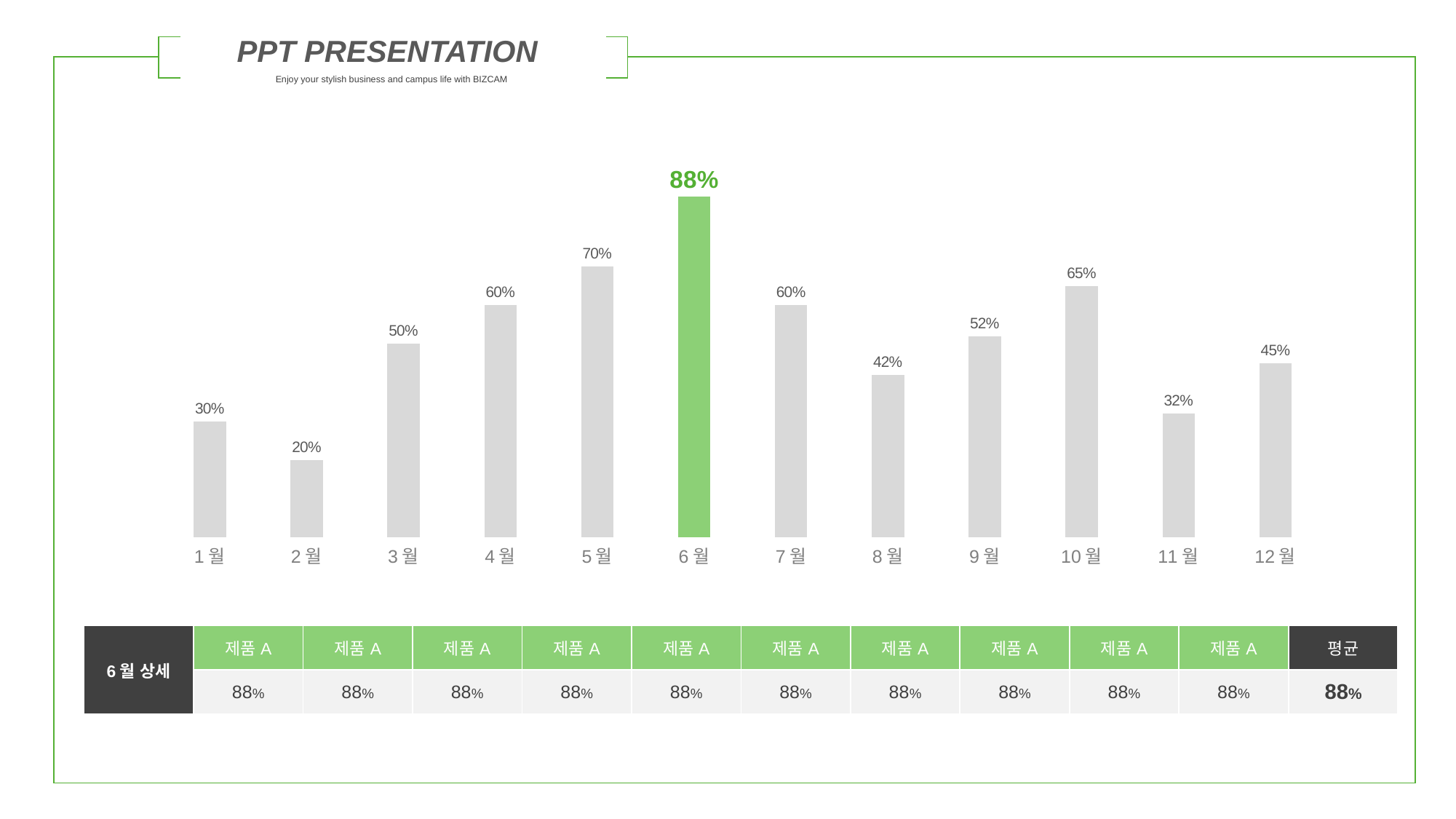

PPT PRESENTATION
Enjoy your stylish business and campus life with BIZCAM
|  |  |  |
| --- | --- | --- |

### Chart

| Category | 계열 1 |
|---|---|
| 1월 | 0.3 |
| 2월 | 0.2 |
| 3월 | 0.5 |
| 4월 | 0.6 |
| 5월 | 0.7 |
| 6월 | 0.88 |
| 7월 | 0.6 |
| 8월 | 0.42 |
| 9월 | 0.52 |
| 10월 | 0.65 |
| 11월 | 0.32 |
| 12월 | 0.45 |
| 6월 상세 | 제품A | 제품A | 제품A | 제품A | 제품A | 제품A | 제품A | 제품A | 제품A | 제품A | 평균 |
| --- | --- | --- | --- | --- | --- | --- | --- | --- | --- | --- | --- |
|  | 88% | 88% | 88% | 88% | 88% | 88% | 88% | 88% | 88% | 88% | 88% |